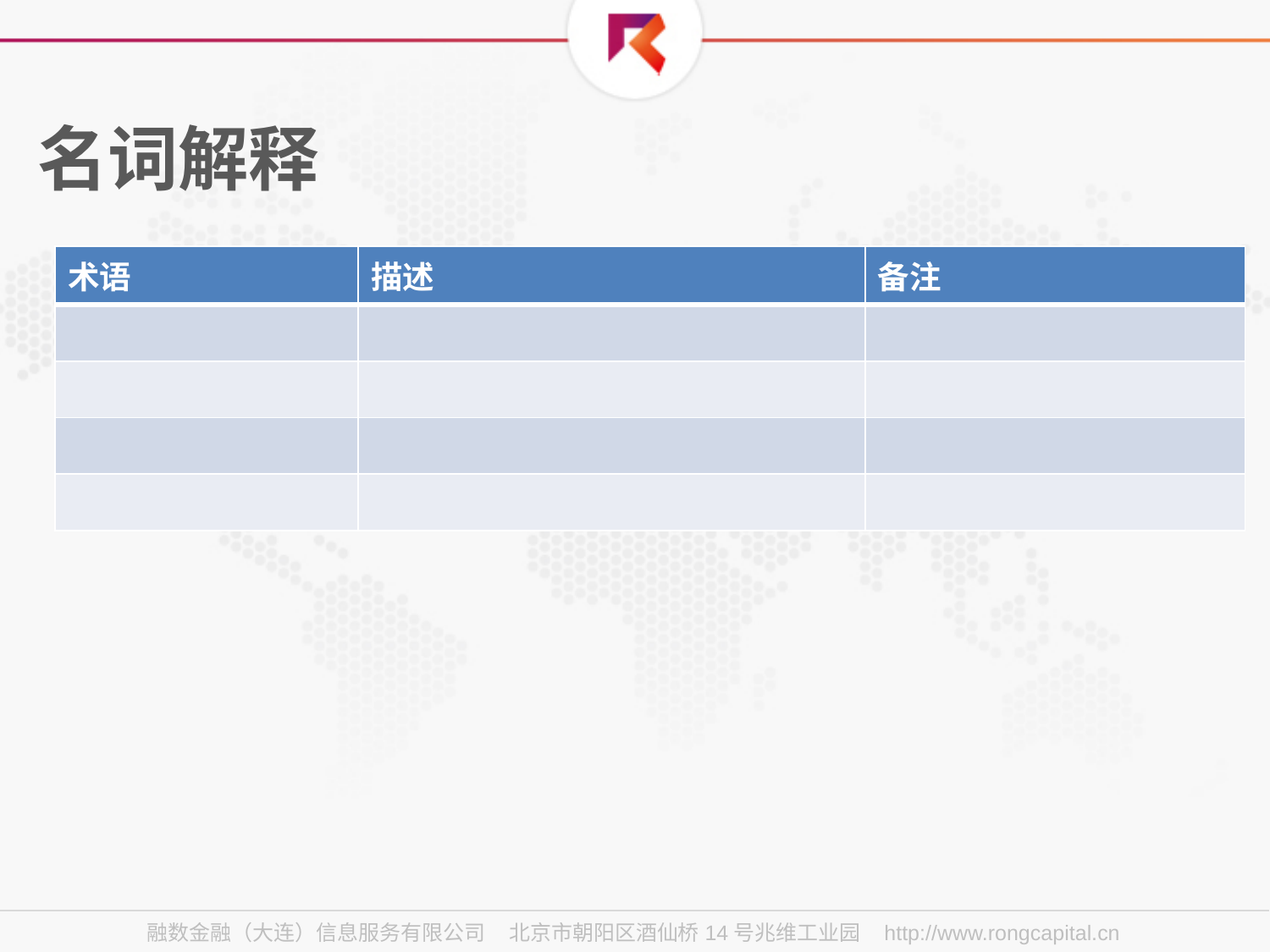

# 名词解释
| 术语 | 描述 | 备注 |
| --- | --- | --- |
|  |  |  |
|  |  |  |
|  |  |  |
|  |  |  |